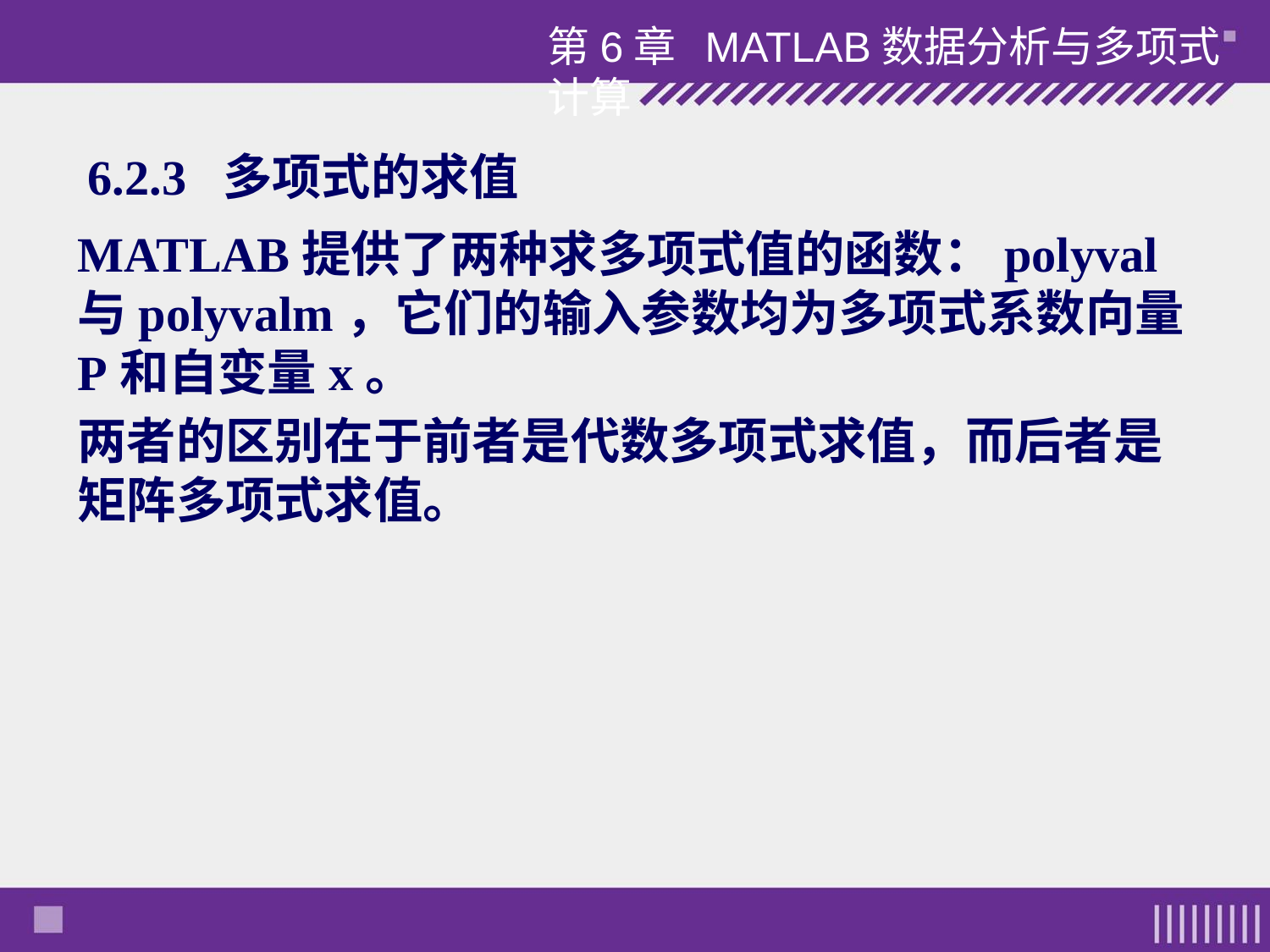

第6章  MATLAB数据分析与多项式计算
# 6.2.3  多项式的求值
MATLAB提供了两种求多项式值的函数：polyval与polyvalm，它们的输入参数均为多项式系数向量P和自变量x。
两者的区别在于前者是代数多项式求值，而后者是矩阵多项式求值。